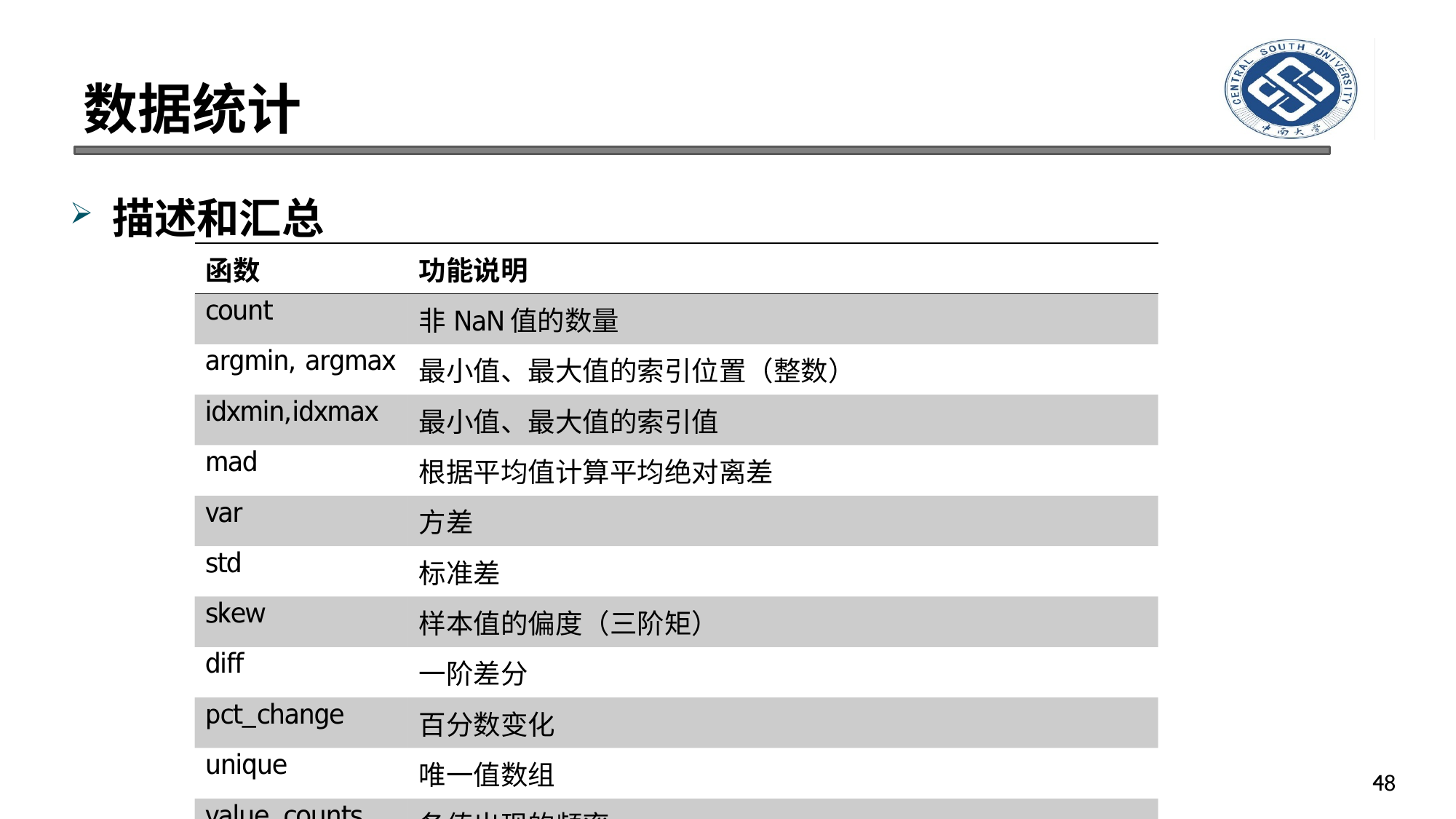

# 数据统计
描述和汇总
| 函数 | 功能说明 |
| --- | --- |
| count | 非NaN值的数量 |
| argmin, argmax | 最小值、最大值的索引位置（整数） |
| idxmin,idxmax | 最小值、最大值的索引值 |
| mad | 根据平均值计算平均绝对离差 |
| var | 方差 |
| std | 标准差 |
| skew | 样本值的偏度（三阶矩） |
| diff | 一阶差分 |
| pct\_change | 百分数变化 |
| unique | 唯一值数组 |
| value\_counts | 各值出现的频率 |
48